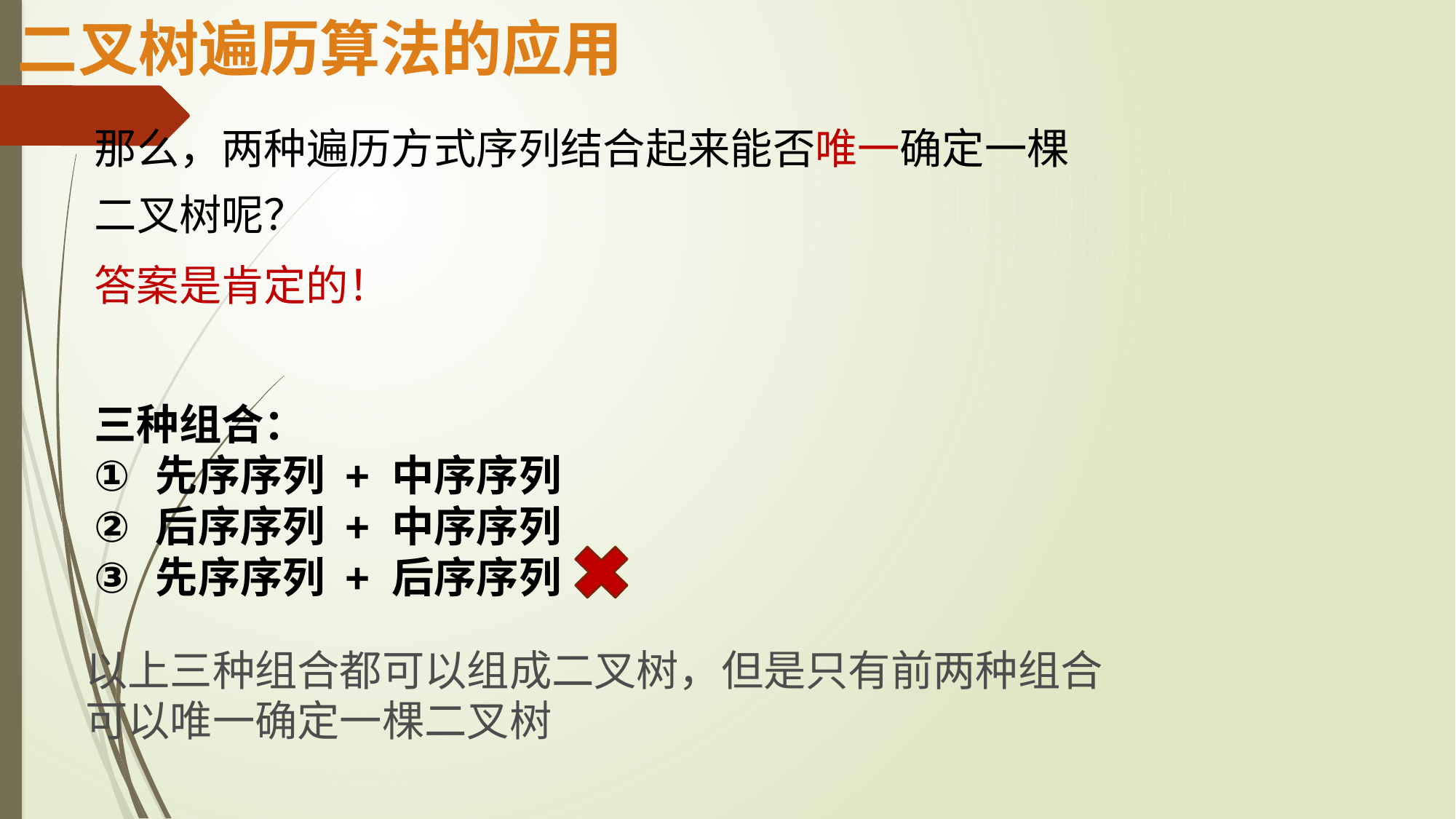

二叉树遍历算法的应用
那么，两种遍历方式序列结合起来能否唯一确定一棵
二叉树呢？
答案是肯定的！
三种组合：
先序序列 + 中序序列
后序序列 + 中序序列
先序序列 + 后序序列

以上三种组合都可以组成二叉树，但是只有前两种组合可以唯一确定一棵二叉树